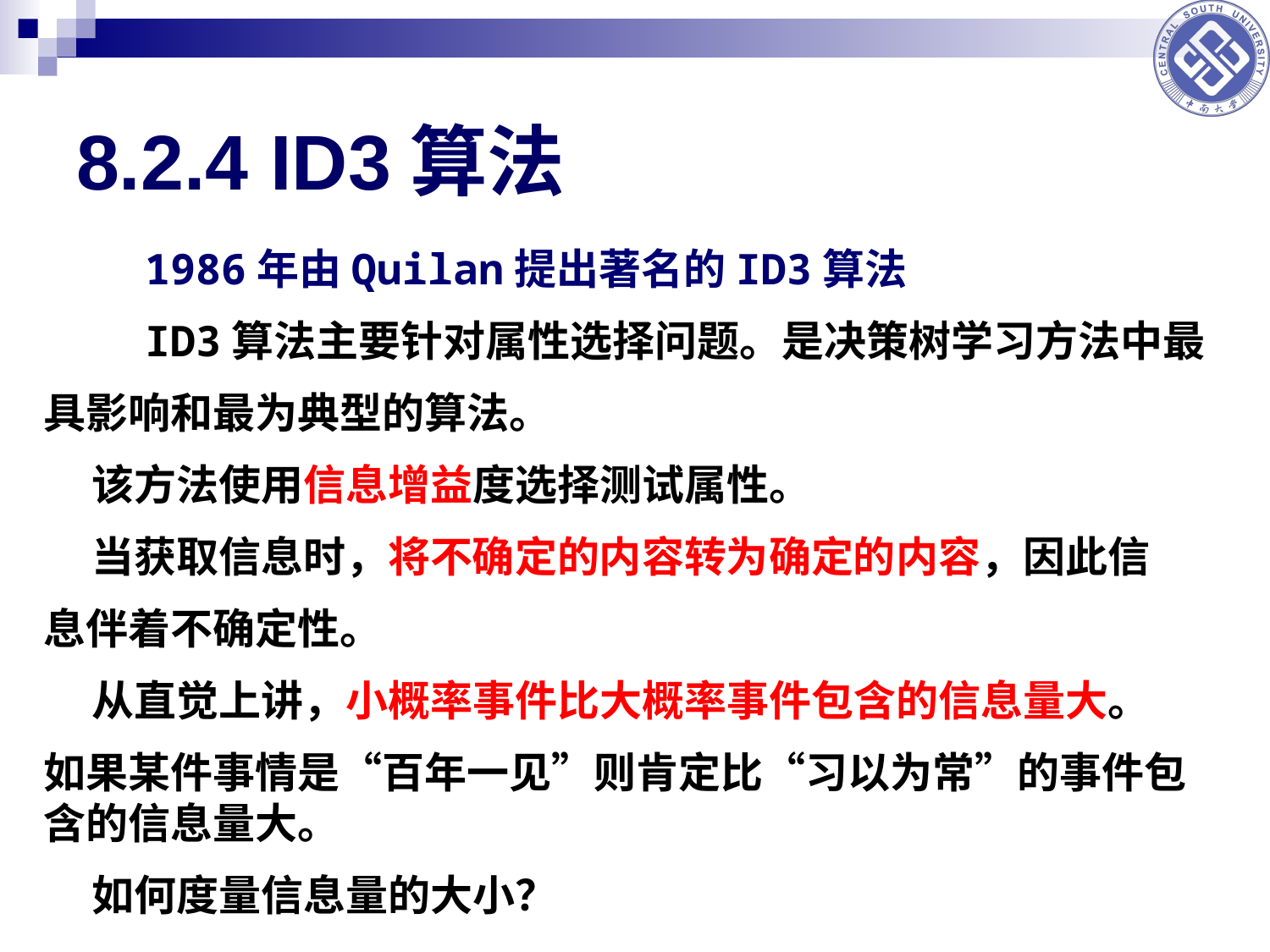

# 8.2.4 ID3算法
    1986年由Quilan提出著名的ID3算法
    ID3算法主要针对属性选择问题。是决策树学习方法中最
具影响和最为典型的算法。
    该方法使用信息增益度选择测试属性。
    当获取信息时，将不确定的内容转为确定的内容，因此信
息伴着不确定性。
    从直觉上讲，小概率事件比大概率事件包含的信息量大。
如果某件事情是“百年一见”则肯定比“习以为常”的事件包含的信息量大。
    如何度量信息量的大小？